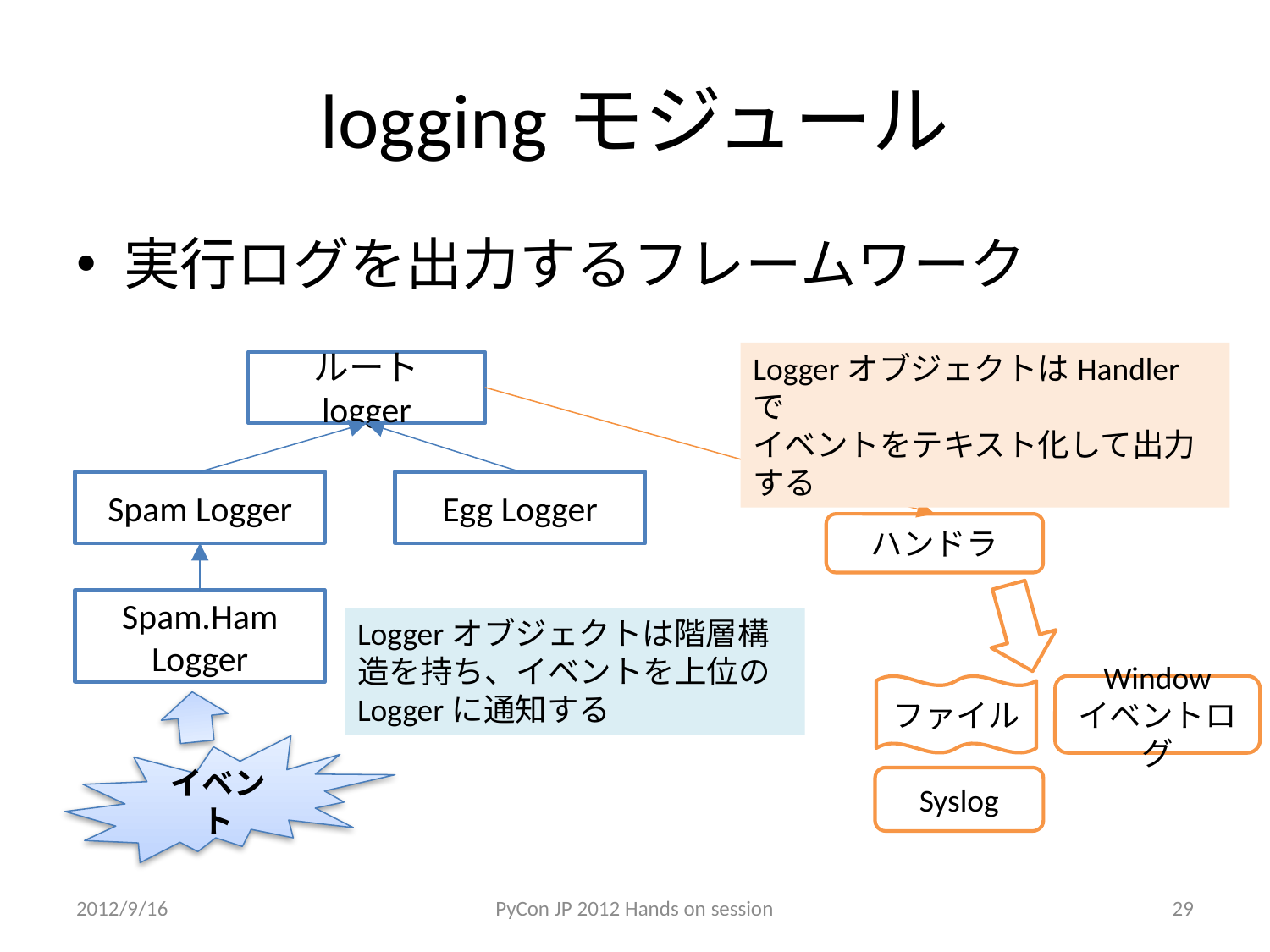

# loggingモジュール
実行ログを出力するフレームワーク
LoggerオブジェクトはHandler で
イベントをテキスト化して出力する
ルート logger
Spam Logger
Egg Logger
ハンドラ

Spam.Ham Logger
Loggerオブジェクトは階層構造を持ち、イベントを上位のLoggerに通知する
ファイル
Window
イベントログ

イベント
Syslog
2012/9/16
PyCon JP 2012 Hands on session
29